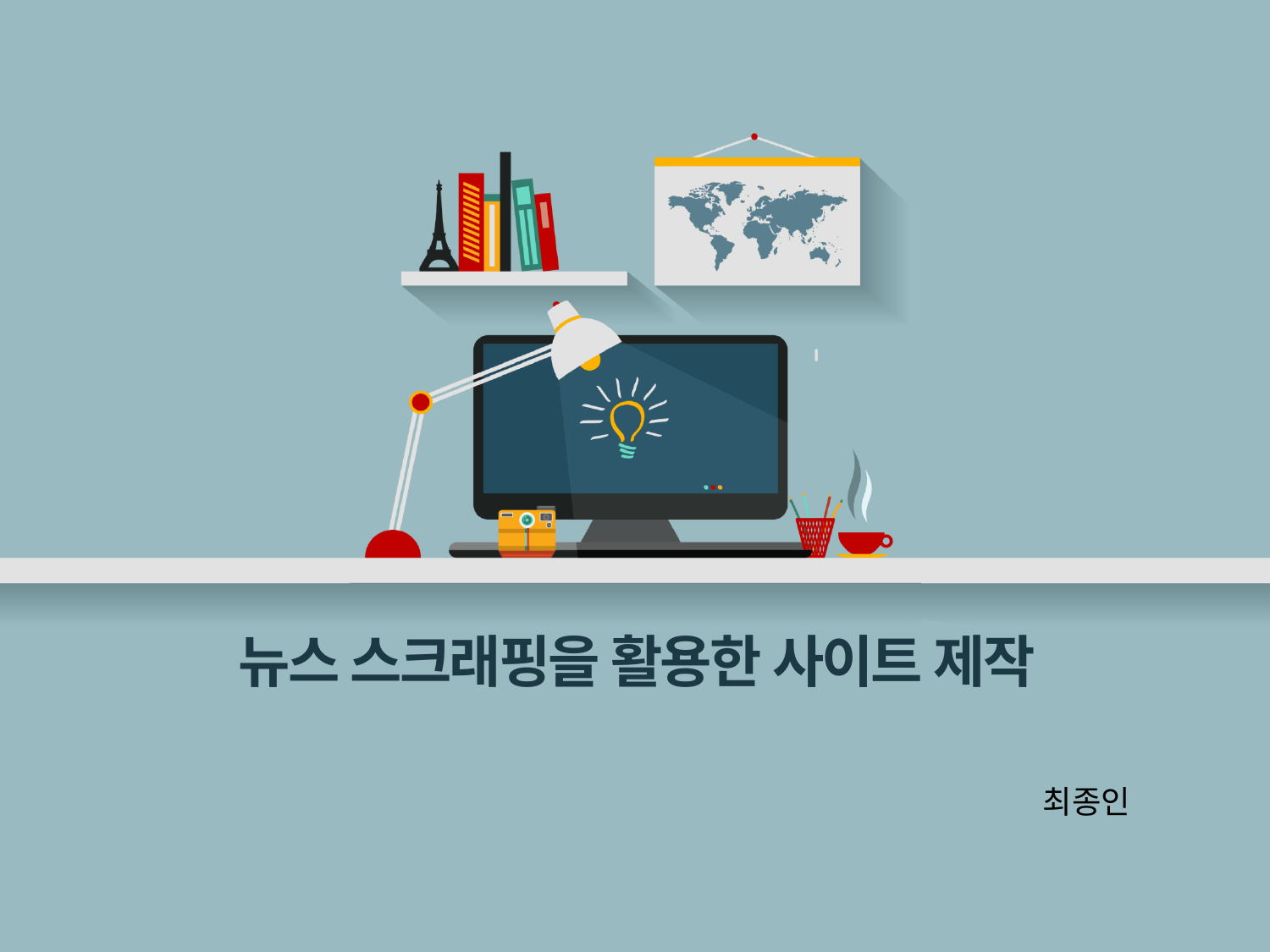

뉴스 스크래핑을 활용한 사이트 제작
인터페이스 개발 프로젝트
최종인